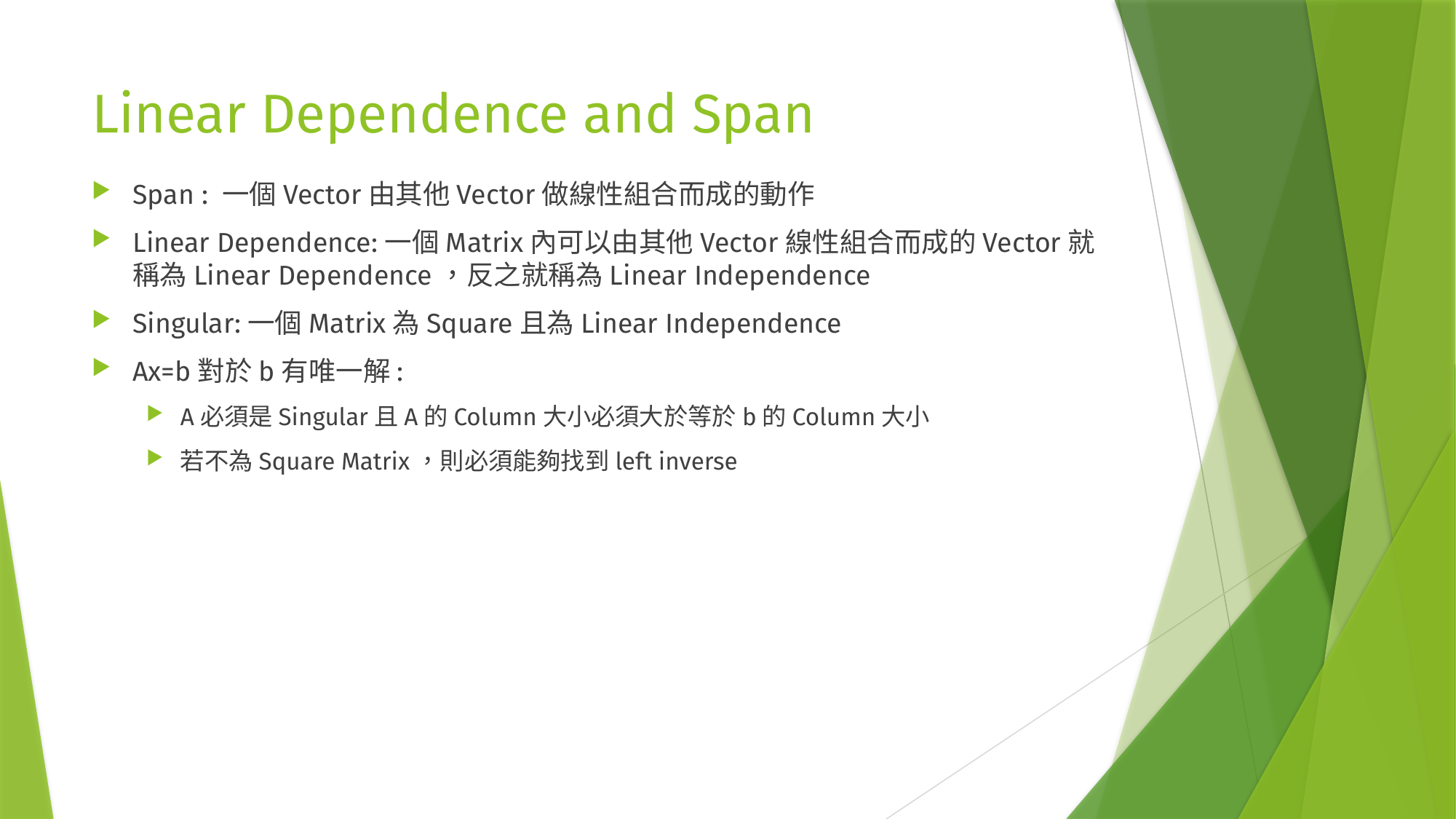

# Linear Dependence and Span
Span : 一個Vector由其他Vector做線性組合而成的動作
Linear Dependence:一個Matrix內可以由其他Vector線性組合而成的Vector就稱為Linear Dependence，反之就稱為Linear Independence
Singular:一個Matrix為Square且為Linear Independence
Ax=b對於b有唯一解:
A必須是Singular且A的Column大小必須大於等於b的Column大小
若不為Square Matrix，則必須能夠找到left inverse